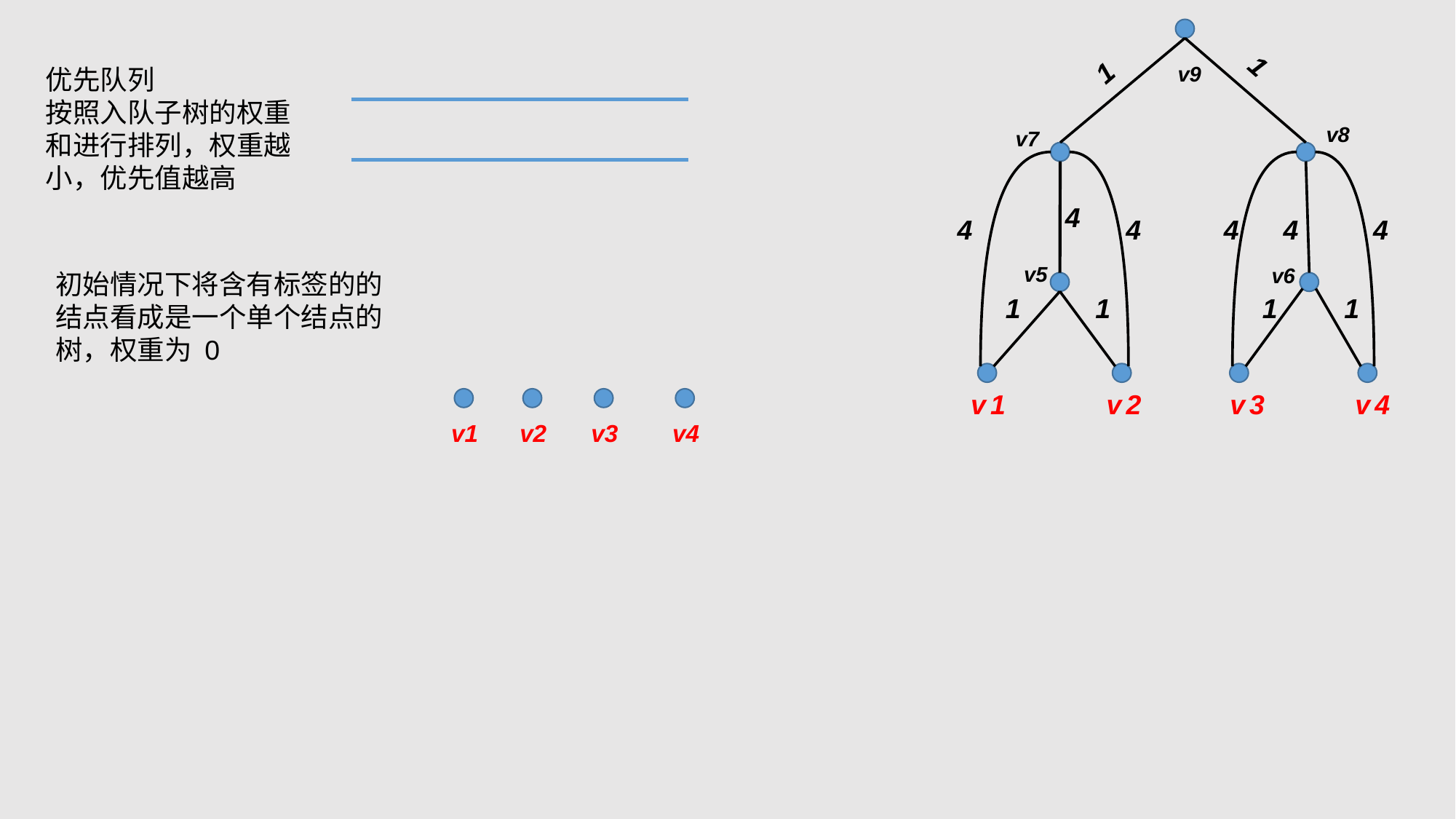

1
1
v9
v8
v7

4
4
4
4
4
4
v5
v6

1
1
1
1

v1
v2
v3
v4
优先队列
按照入队子树的权重和进行排列，权重越小，优先值越高
初始情况下将含有标签的的结点看成是一个单个结点的树，权重为 0

v1

v2

v3

v4